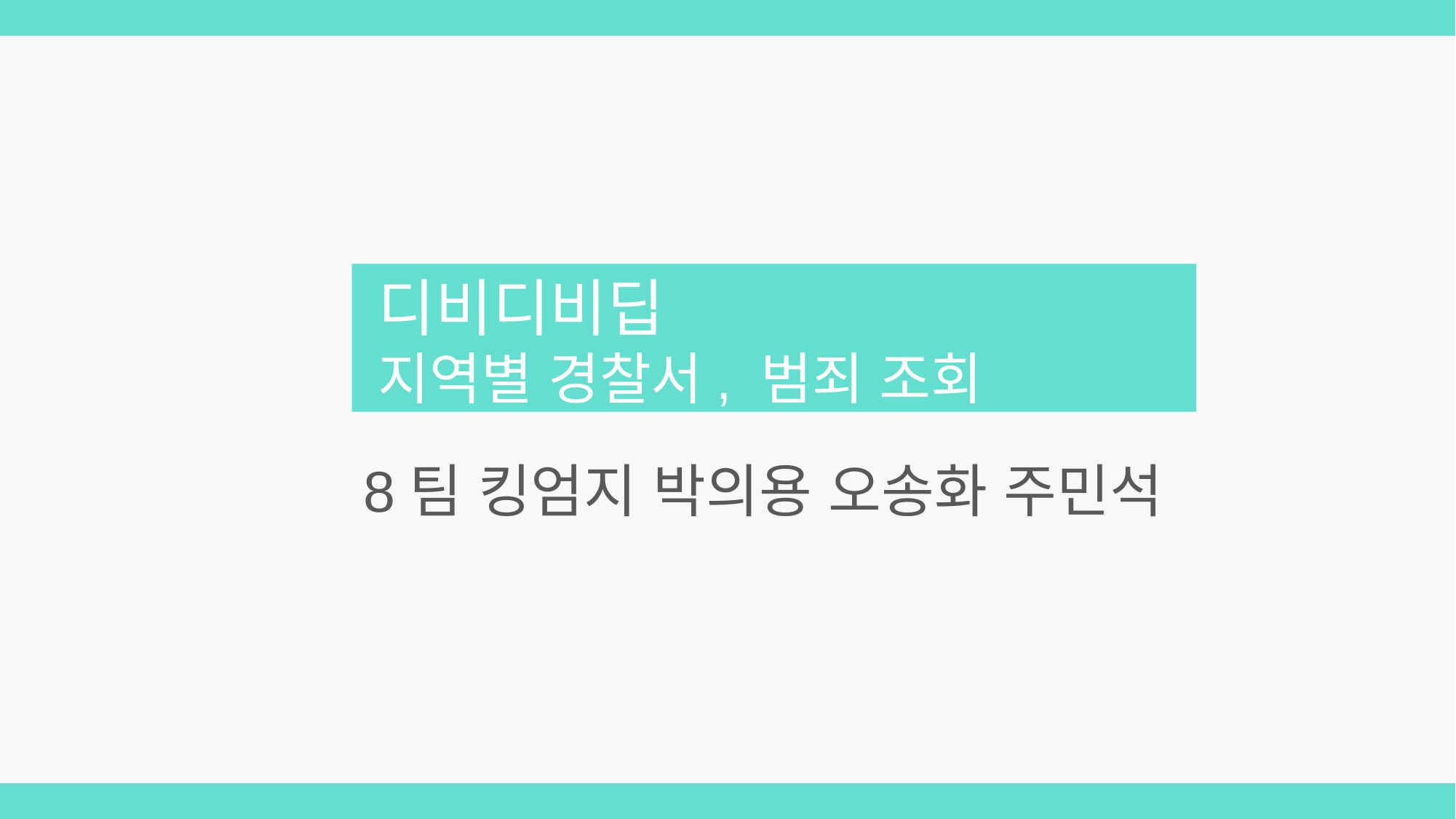

디비디비딥
지역별 경찰서, 범죄 조회

8팀 킹엄지 박의용 오송화 주민석